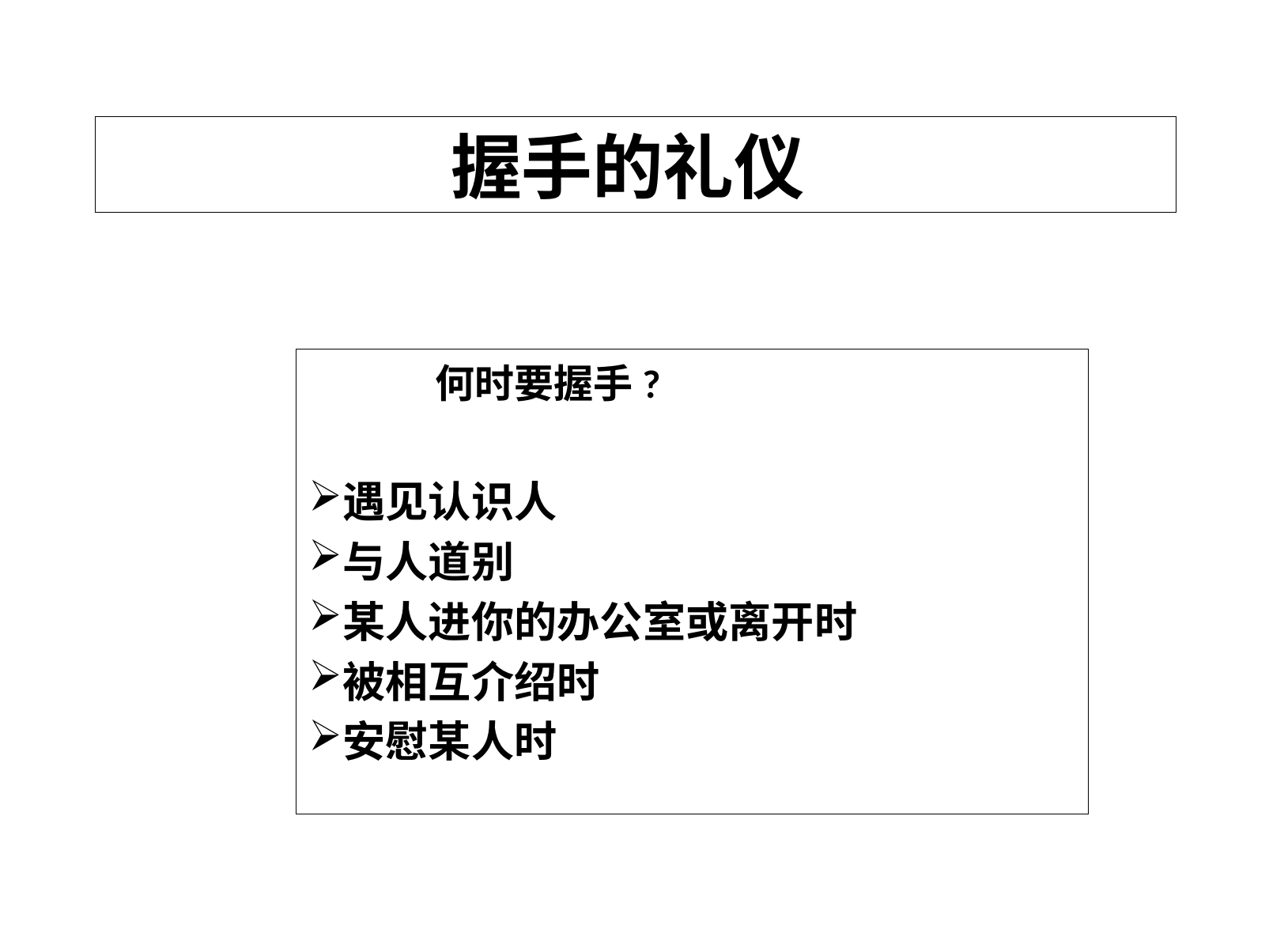

# 握手的礼仪
            何时要握手?

遇见认识人
与人道别
某人进你的办公室或离开时
被相互介绍时
安慰某人时